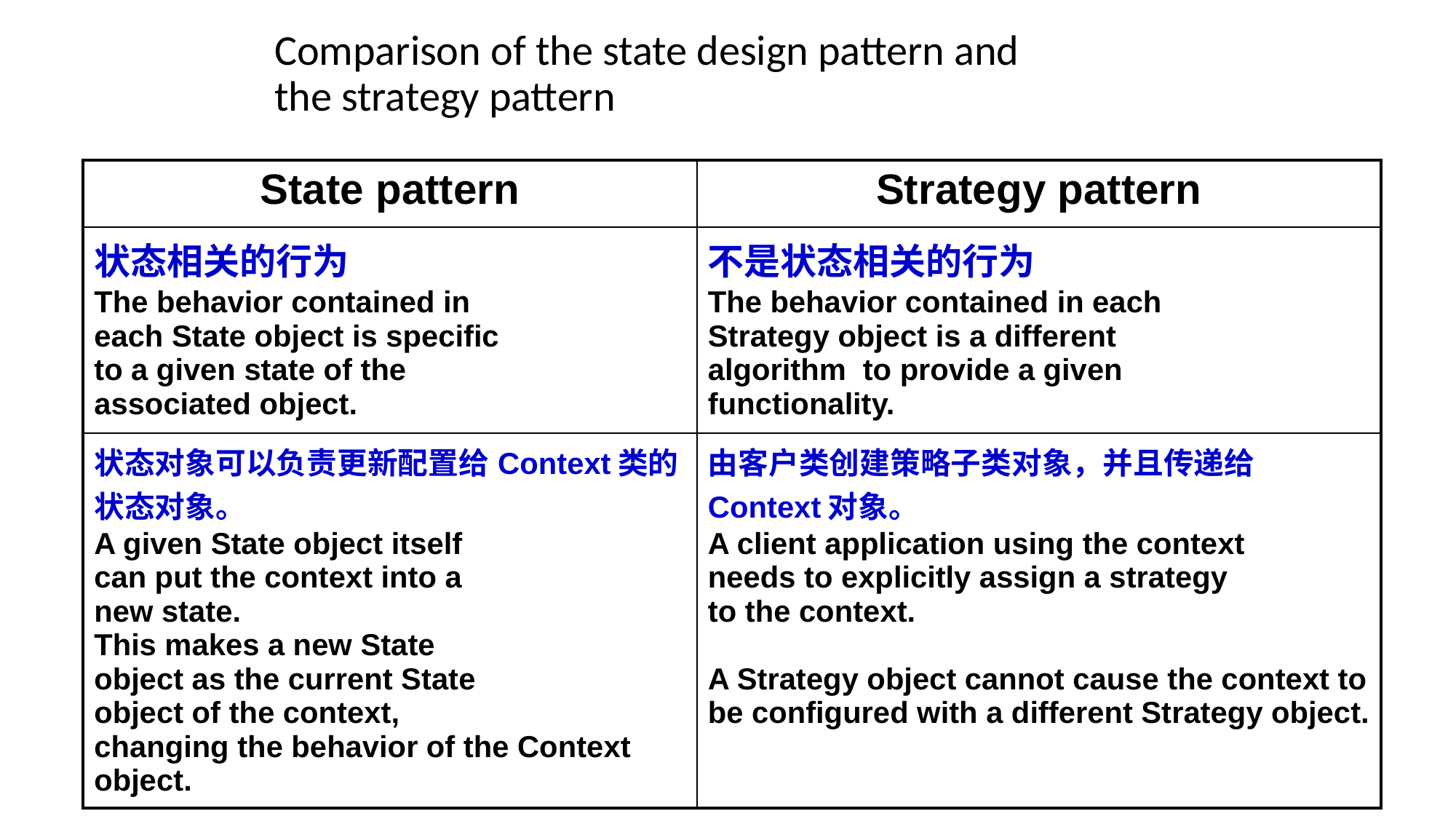

# Comparison of the state design pattern and the strategy pattern
| State pattern | Strategy pattern |
| --- | --- |
| 状态相关的行为 The behavior contained in each State object is specific to a given state of the associated object. | 不是状态相关的行为 The behavior contained in each Strategy object is a different algorithm to provide a given functionality. |
| 状态对象可以负责更新配置给Context类的状态对象。 A given State object itself can put the context into a new state. This makes a new State object as the current State object of the context, changing the behavior of the Context object. | 由客户类创建策略子类对象，并且传递给Context对象。 A client application using the context needs to explicitly assign a strategy to the context. A Strategy object cannot cause the context to be configured with a different Strategy object. |